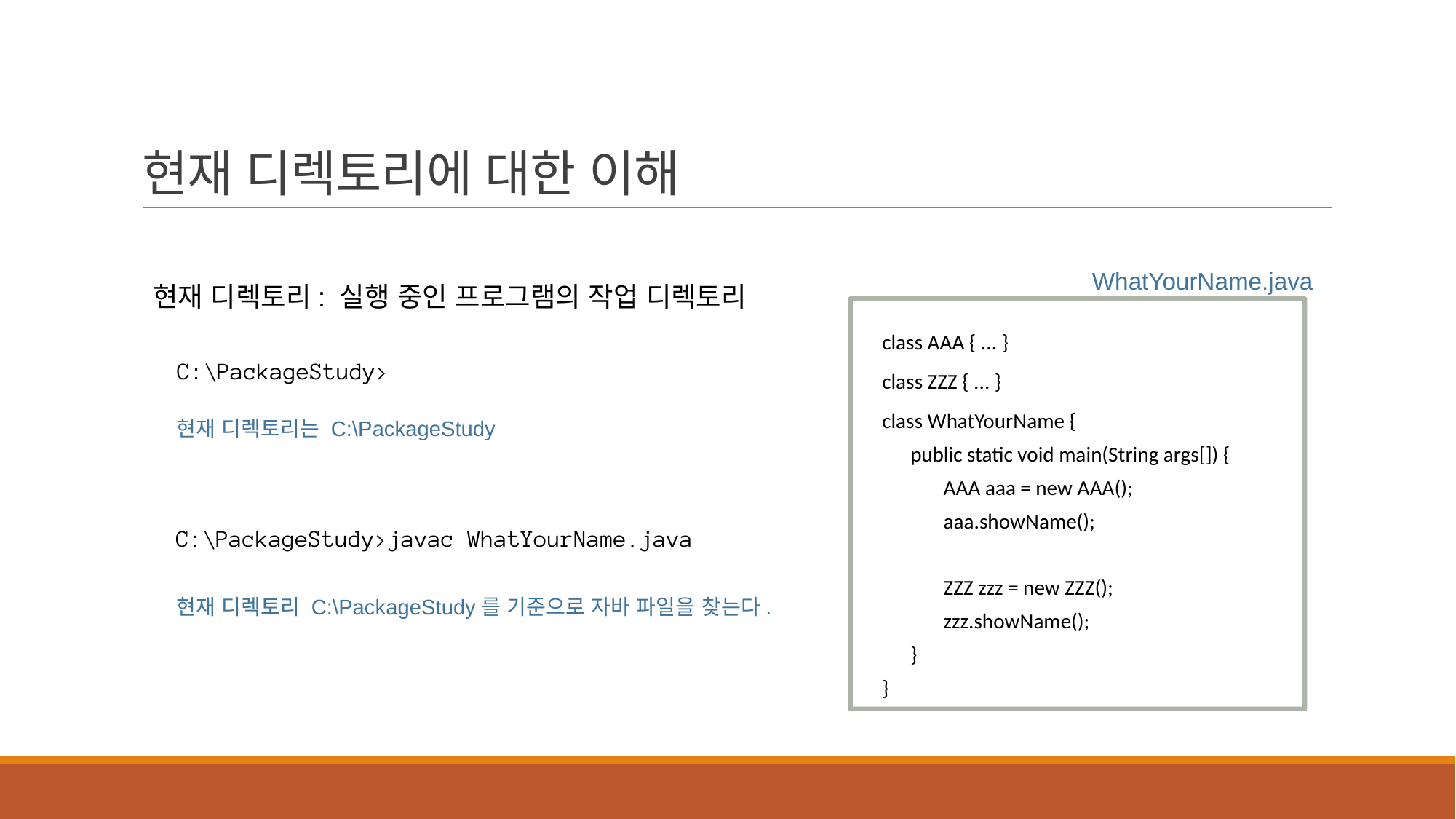

현재 디렉토리에 대한 이해
WhatYourName.java
현재 디렉토리: 실행 중인 프로그램의 작업 디렉토리

class AAA { ... }
class ZZZ { ... }
class WhatYourName {
      public static void main(String args[]) {
             AAA aaa = new AAA();
             aaa.showName();

             ZZZ zzz = new ZZZ();
             zzz.showName();
      }
}
C:\PackageStudy>
현재 디렉토리는 C:\PackageStudy
C:\PackageStudy>javac WhatYourName.java
현재 디렉토리 C:\PackageStudy를 기준으로 자바 파일을 찾는다.